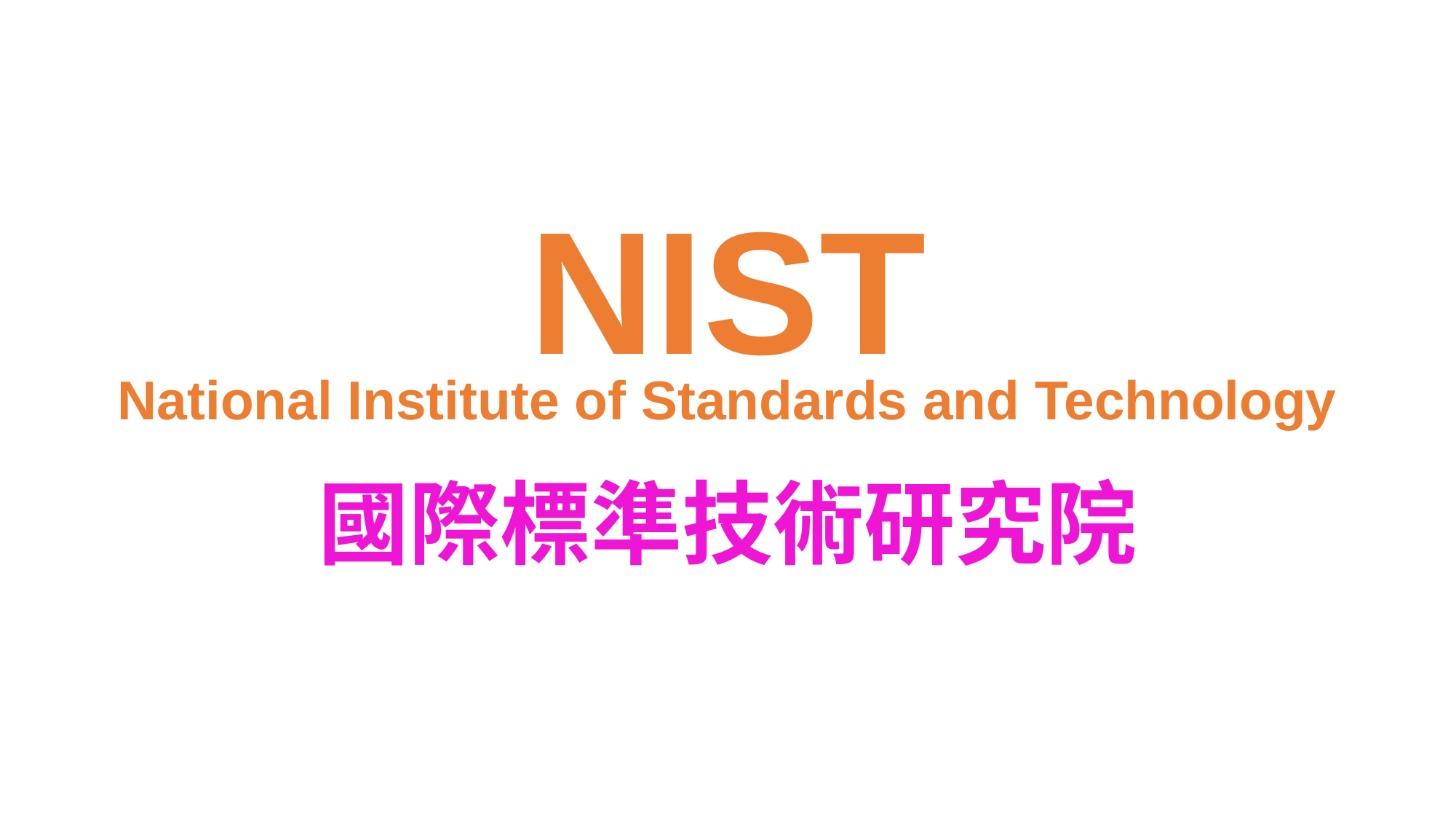

NIST
National Institute of Standards and Technology
國際標準技術研究院